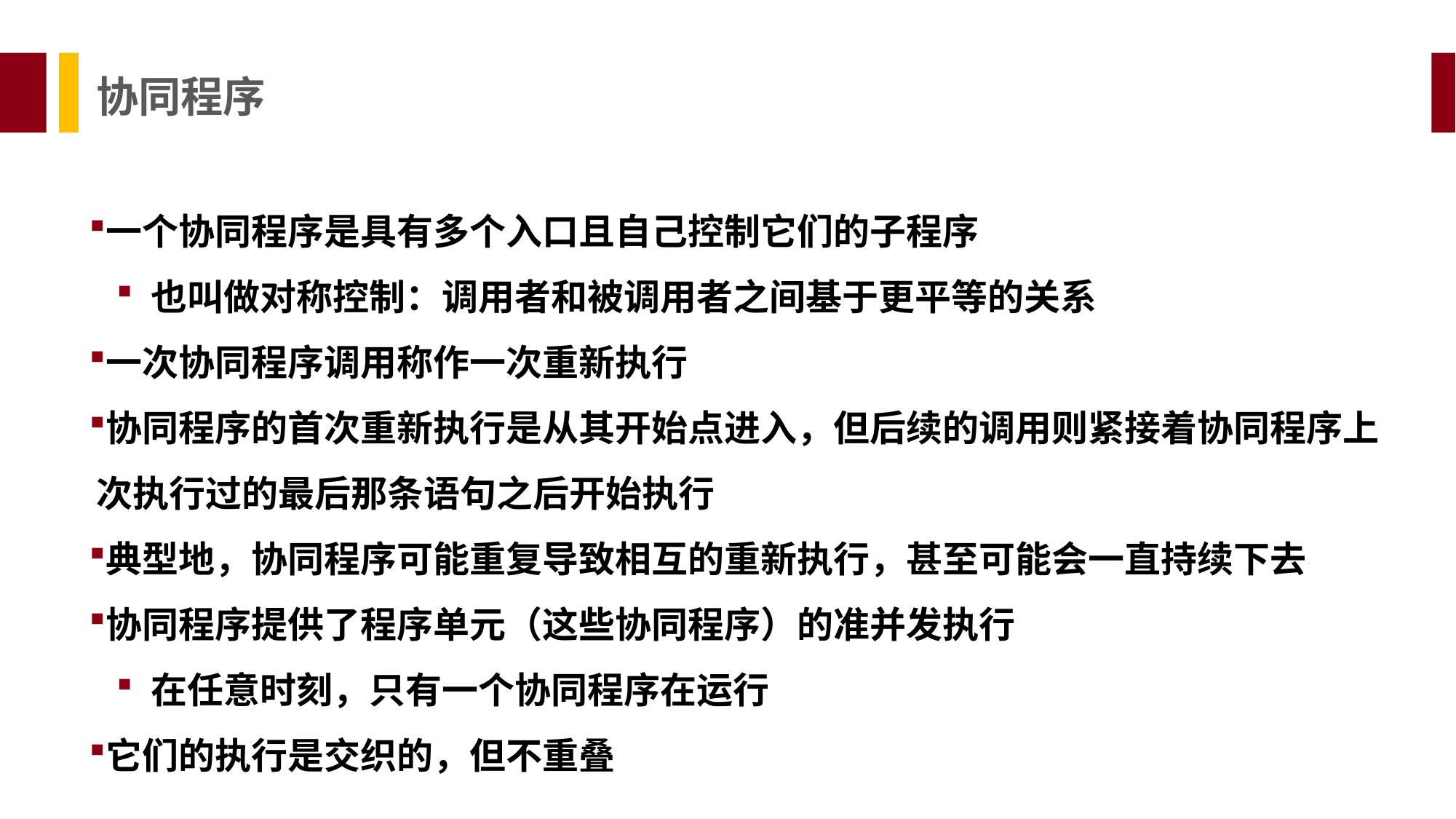

协同程序
一个协同程序是具有多个入口且自己控制它们的子程序
也叫做对称控制：调用者和被调用者之间基于更平等的关系
一次协同程序调用称作一次重新执行
协同程序的首次重新执行是从其开始点进入，但后续的调用则紧接着协同程序上次执行过的最后那条语句之后开始执行
典型地，协同程序可能重复导致相互的重新执行，甚至可能会一直持续下去
协同程序提供了程序单元（这些协同程序）的准并发执行
在任意时刻，只有一个协同程序在运行
它们的执行是交织的，但不重叠